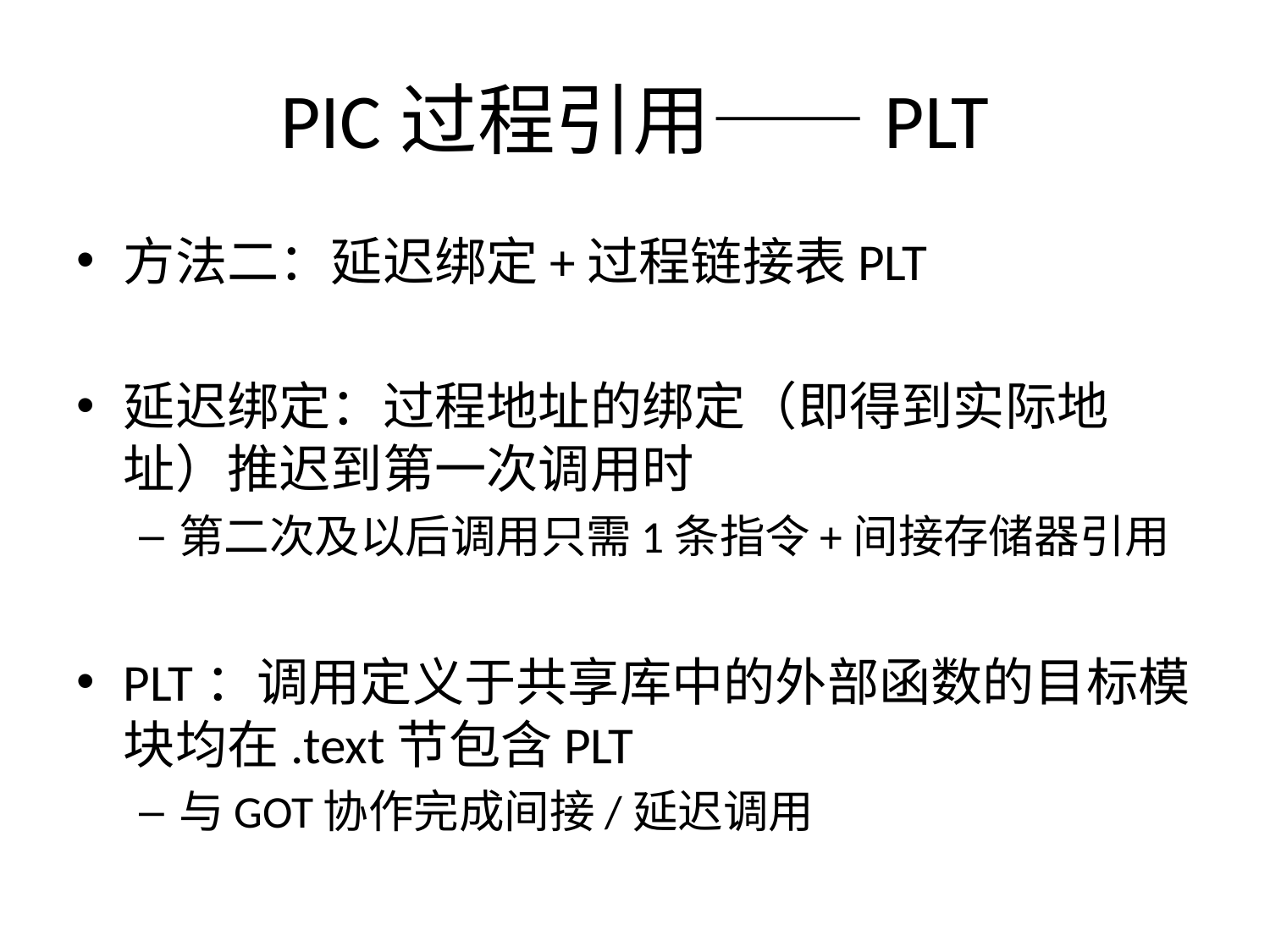

# PIC过程引用——PLT
方法二：延迟绑定+过程链接表PLT

延迟绑定：过程地址的绑定（即得到实际地址）推迟到第一次调用时
第二次及以后调用只需1条指令+间接存储器引用

PLT：调用定义于共享库中的外部函数的目标模块均在.text节包含PLT
与GOT协作完成间接/延迟调用